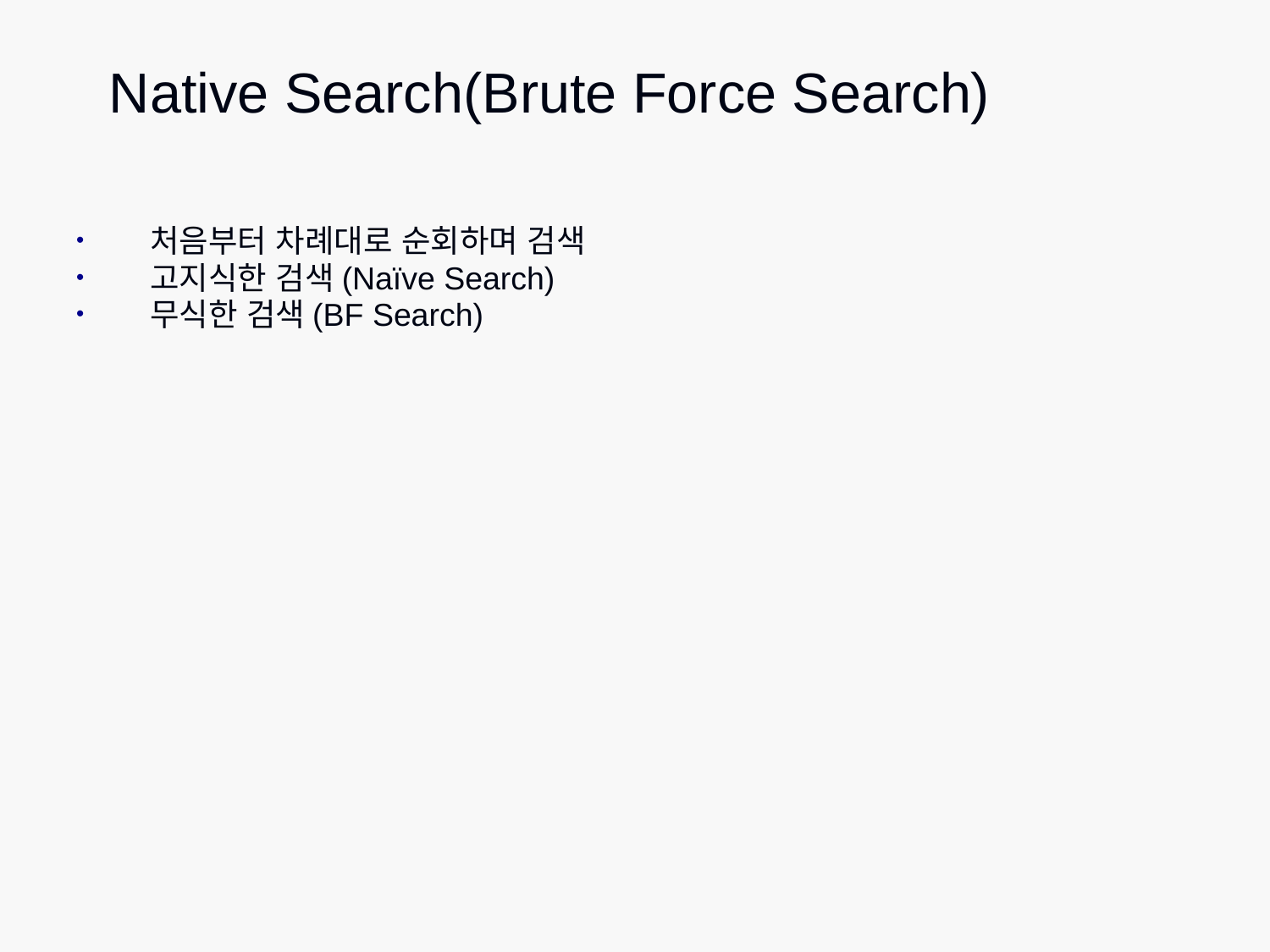

Native Search(Brute Force Search)
처음부터 차례대로 순회하며 검색
고지식한 검색(Naïve Search)
무식한 검색(BF Search)